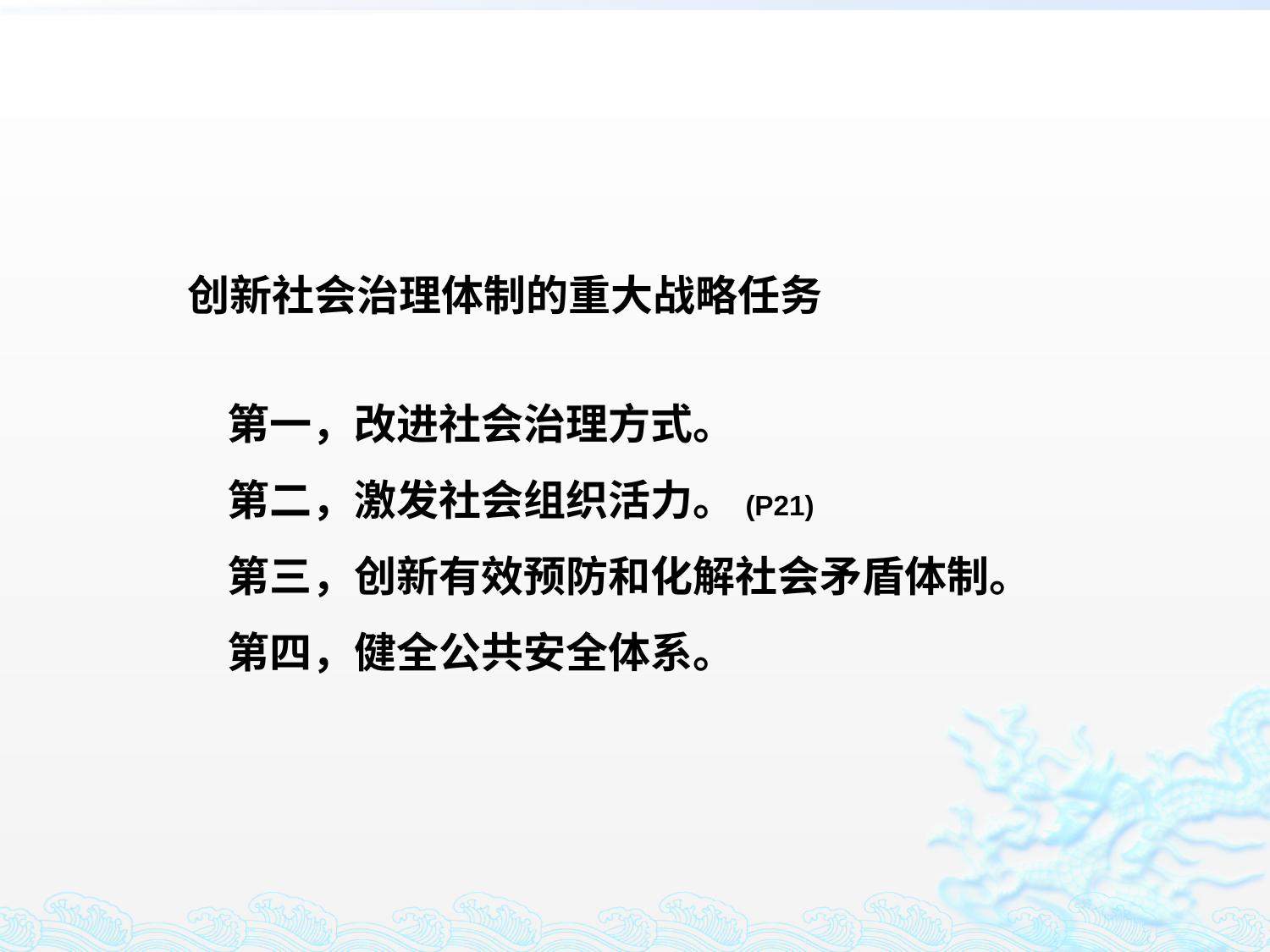

创新社会治理体制的重大战略任务
第一，改进社会治理方式。
第二，激发社会组织活力。(P21)
第三，创新有效预防和化解社会矛盾体制。
第四，健全公共安全体系。